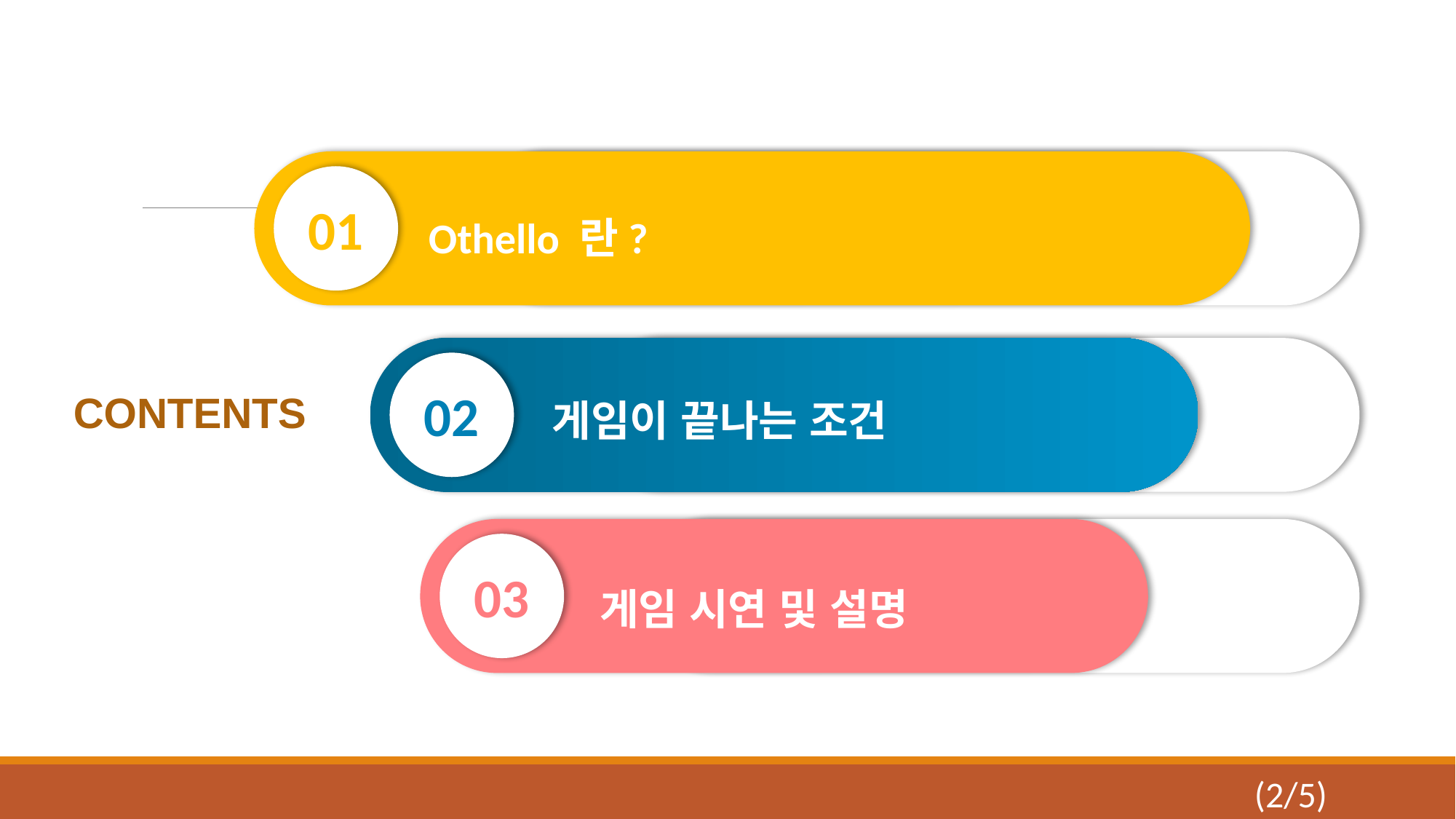

01
Othello 란?

02
게임이 끝나는 조건
CONTENTS

03
게임 시연 및 설명
 (2/5)